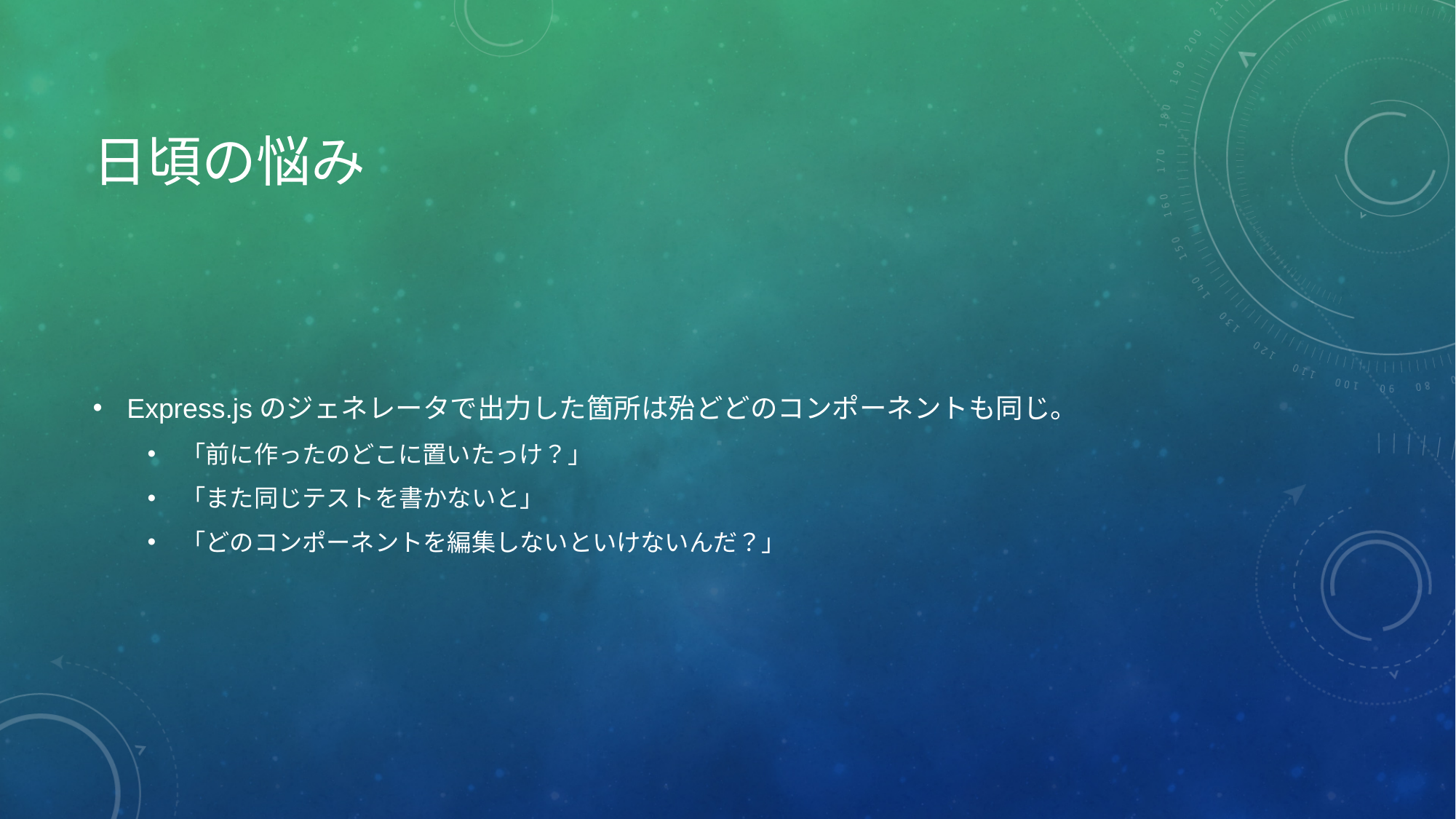

# 日頃の悩み
Express.jsのジェネレータで出力した箇所は殆どどのコンポーネントも同じ。
「前に作ったのどこに置いたっけ？」
「また同じテストを書かないと」
「どのコンポーネントを編集しないといけないんだ？」